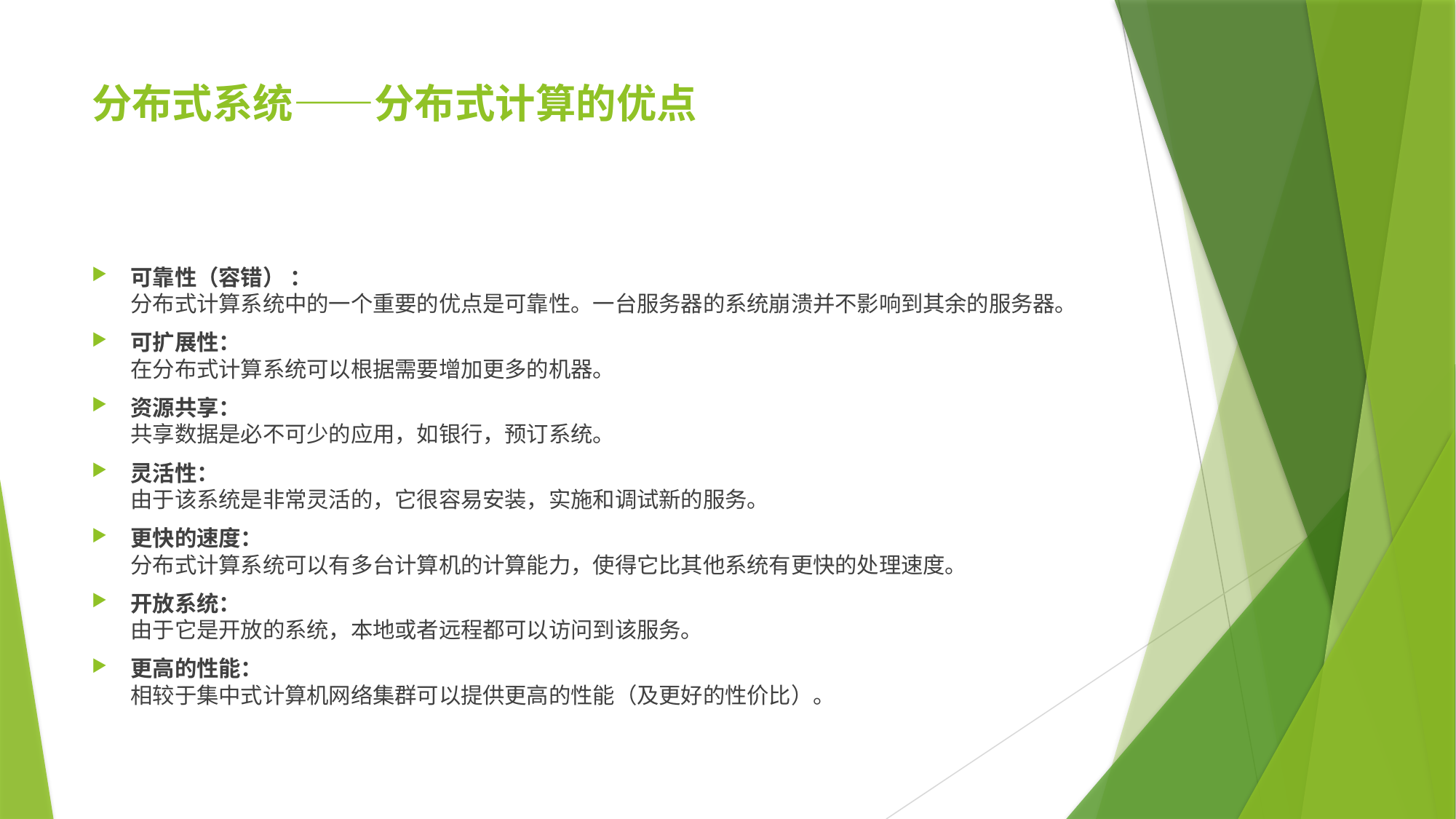

# 分布式系统——分布式计算的优点
可靠性（容错） ：
分布式计算系统中的一个重要的优点是可靠性。一台服务器的系统崩溃并不影响到其余的服务器。
可扩展性：
在分布式计算系统可以根据需要增加更多的机器。
资源共享：
共享数据是必不可少的应用，如银行，预订系统。
灵活性：
由于该系统是非常灵活的，它很容易安装，实施和调试新的服务。
更快的速度：
分布式计算系统可以有多台计算机的计算能力，使得它比其他系统有更快的处理速度。
开放系统：
由于它是开放的系统，本地或者远程都可以访问到该服务。
更高的性能：
相较于集中式计算机网络集群可以提供更高的性能（及更好的性价比）。